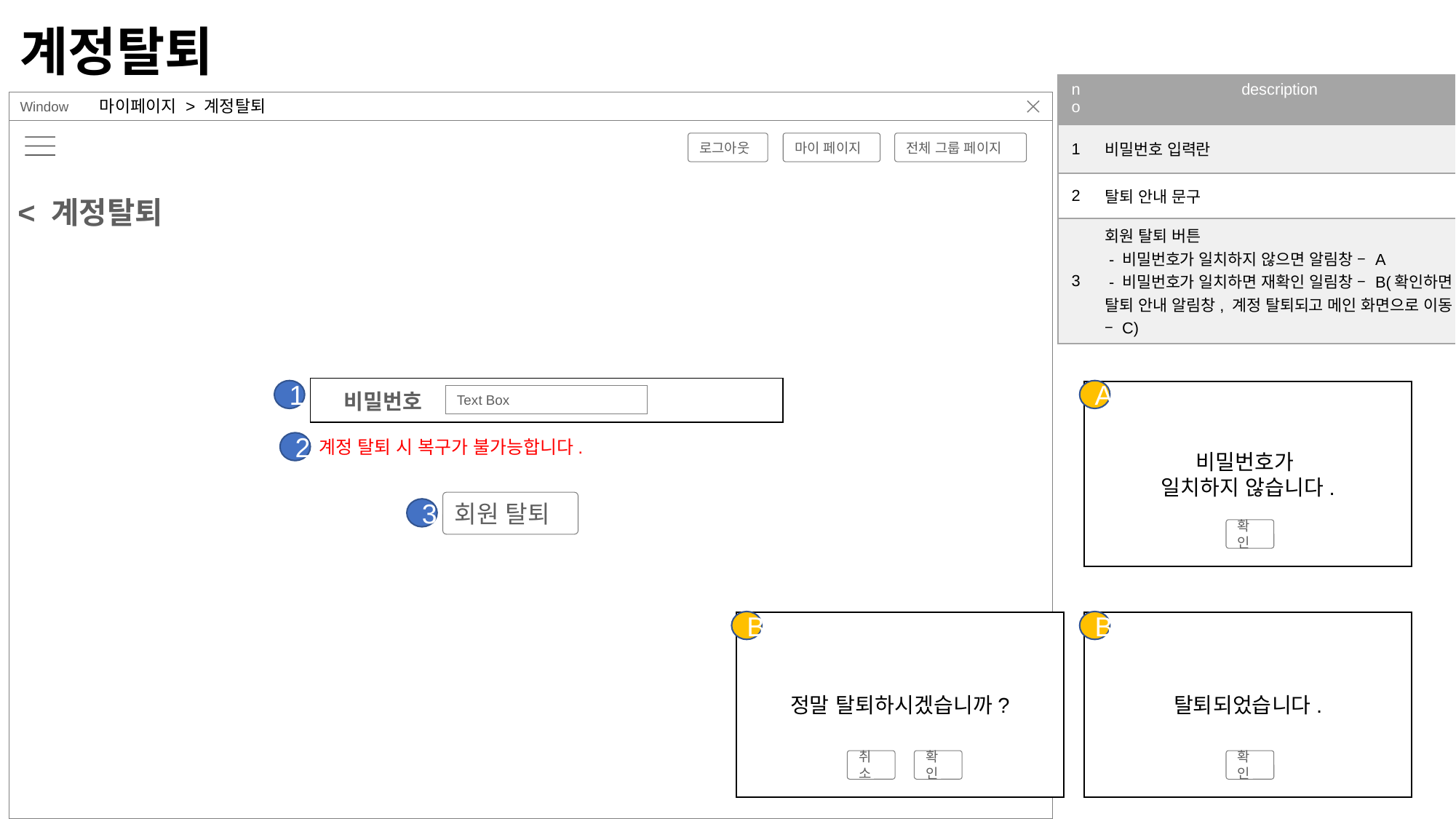

# 계정탈퇴
| no | description |
| --- | --- |
| 1 | 비밀번호 입력란 |
| 2 | 탈퇴 안내 문구 |
| 3 | 회원 탈퇴 버튼 - 비밀번호가 일치하지 않으면 알림창 – A - 비밀번호가 일치하면 재확인 일림창 – B(확인하면 탈퇴 안내 알림창, 계정 탈퇴되고 메인 화면으로 이동 – C) |
마이페이지 > 계정탈퇴
Window

마이 페이지
전체 그룹 페이지
로그아웃

< 계정탈퇴
| 비밀번호 |  |  |
| --- | --- | --- |
1
A
비밀번호가
일치하지 않습니다.
Text Box
계정 탈퇴 시 복구가 불가능합니다.
2
회원 탈퇴
3
확인
B
B
정말 탈퇴하시겠습니까?
탈퇴되었습니다.
취소
확인
확인